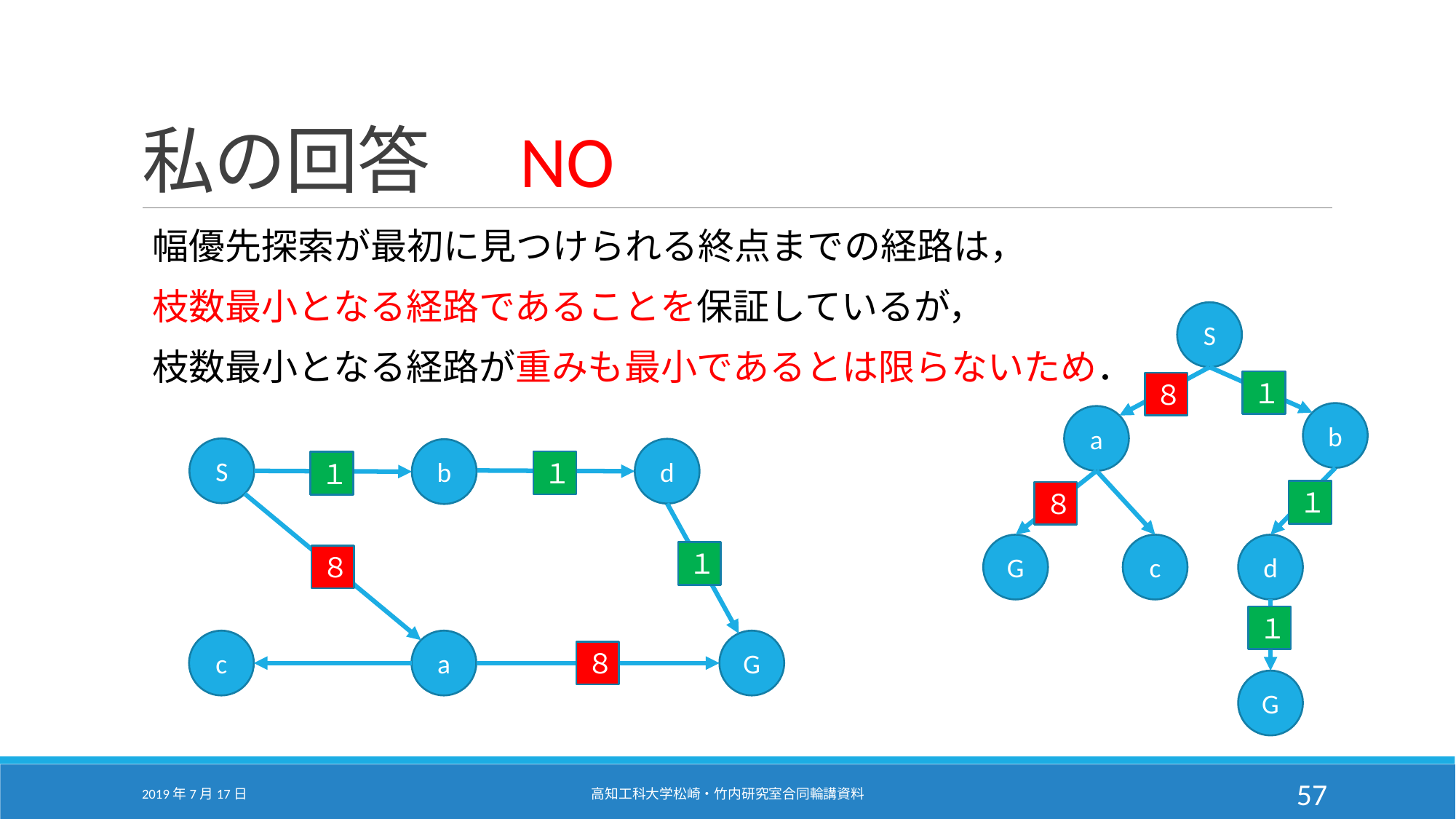

# 私の回答　NO
幅優先探索が最初に見つけられる終点までの経路は，
枝数最小となる経路であることを保証しているが，
枝数最小となる経路が重みも最小であるとは限らないため．

S
１
８
b
a
S
d
b
１
１
１
８
d
G
c
１
８
１
c
a
G
８
G
2019年7月17日
高知工科大学松崎・竹内研究室合同輪講資料
57